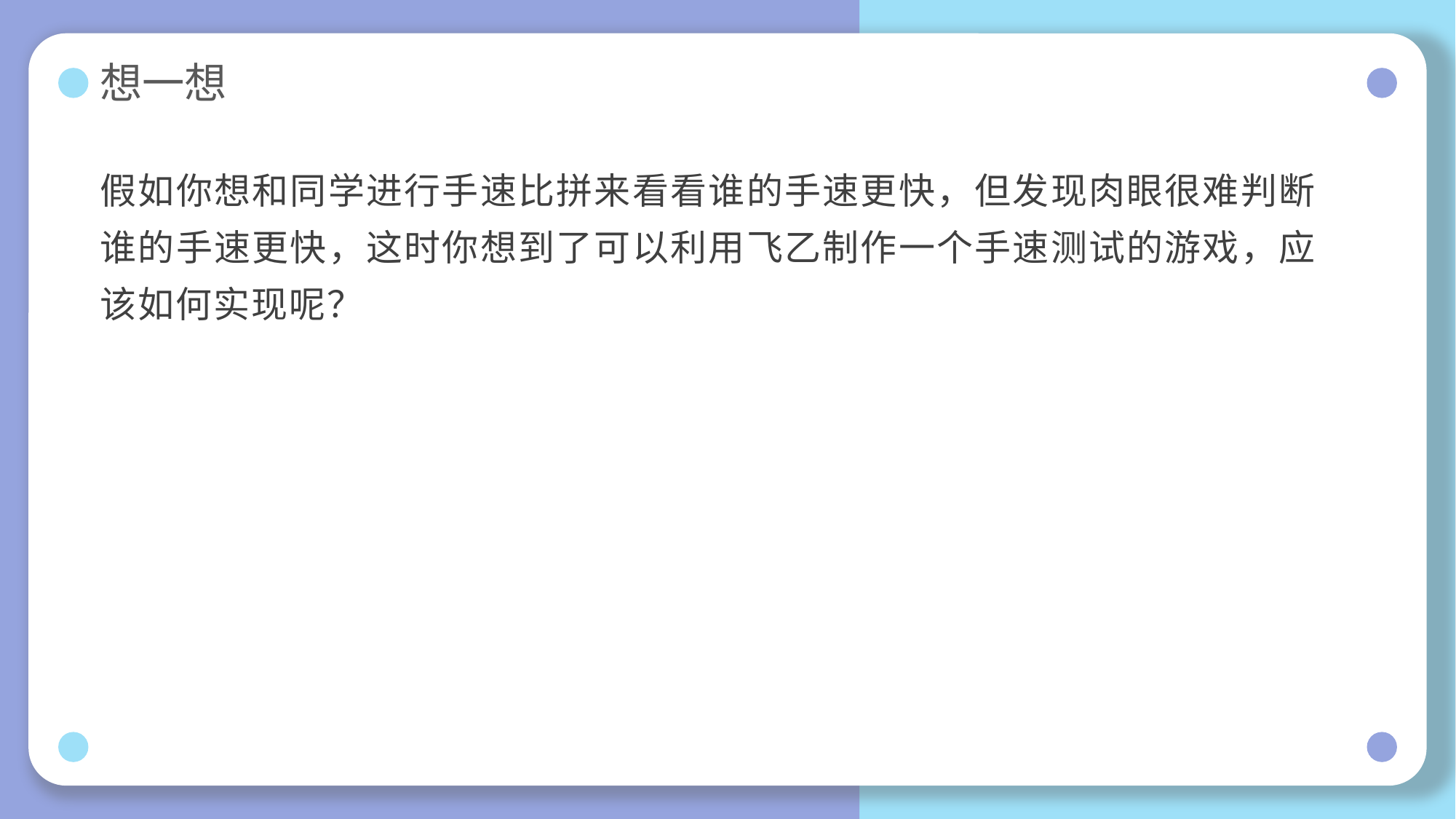

# 想一想
假如你想和同学进行手速比拼来看看谁的手速更快，但发现肉眼很难判断谁的手速更快，这时你想到了可以利用飞乙制作一个手速测试的游戏，应该如何实现呢？